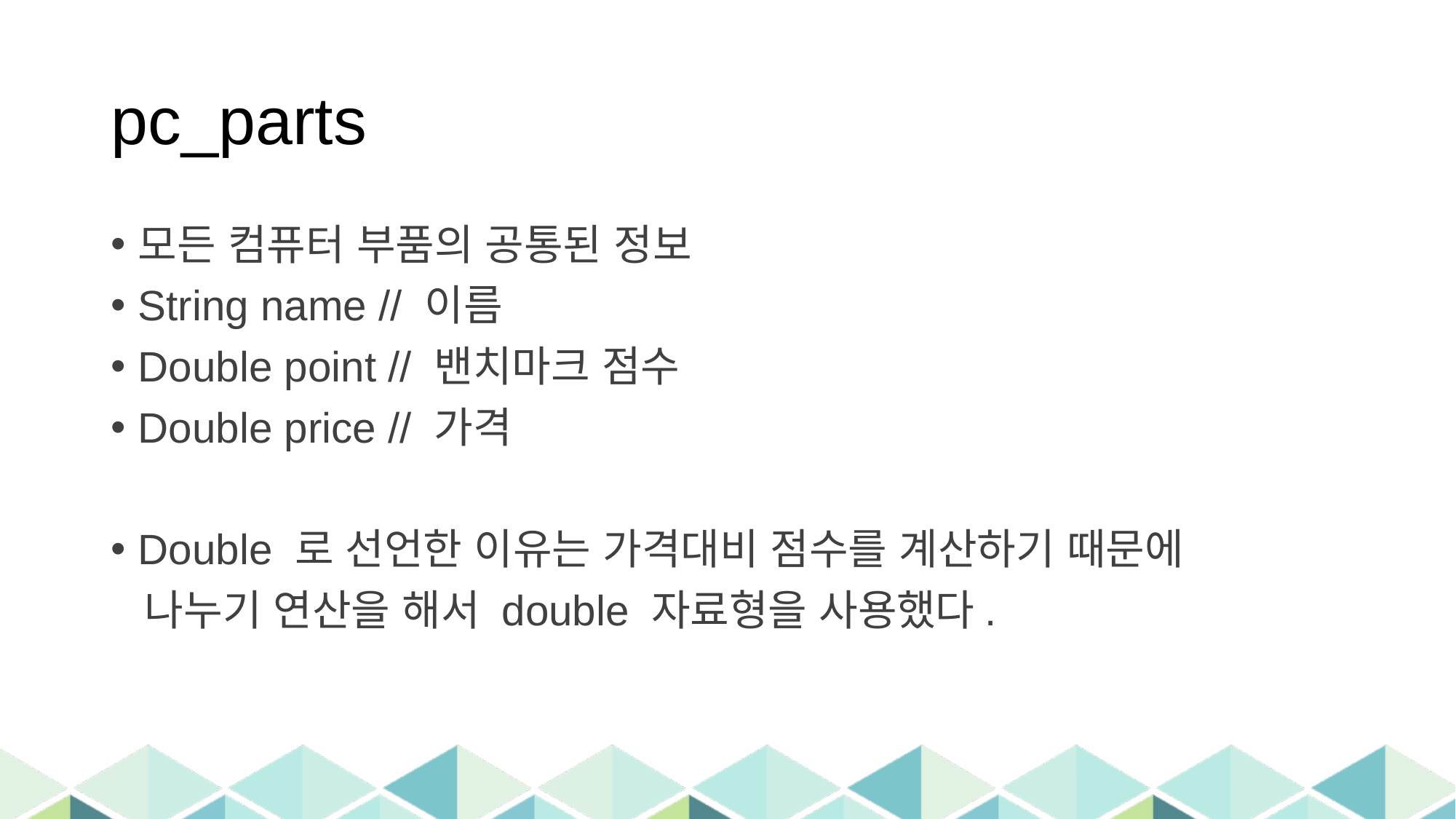

# pc_parts
모든 컴퓨터 부품의 공통된 정보
String name // 이름
Double point // 밴치마크 점수
Double price // 가격

Double 로 선언한 이유는 가격대비 점수를 계산하기 때문에
  나누기 연산을 해서 double 자료형을 사용했다.